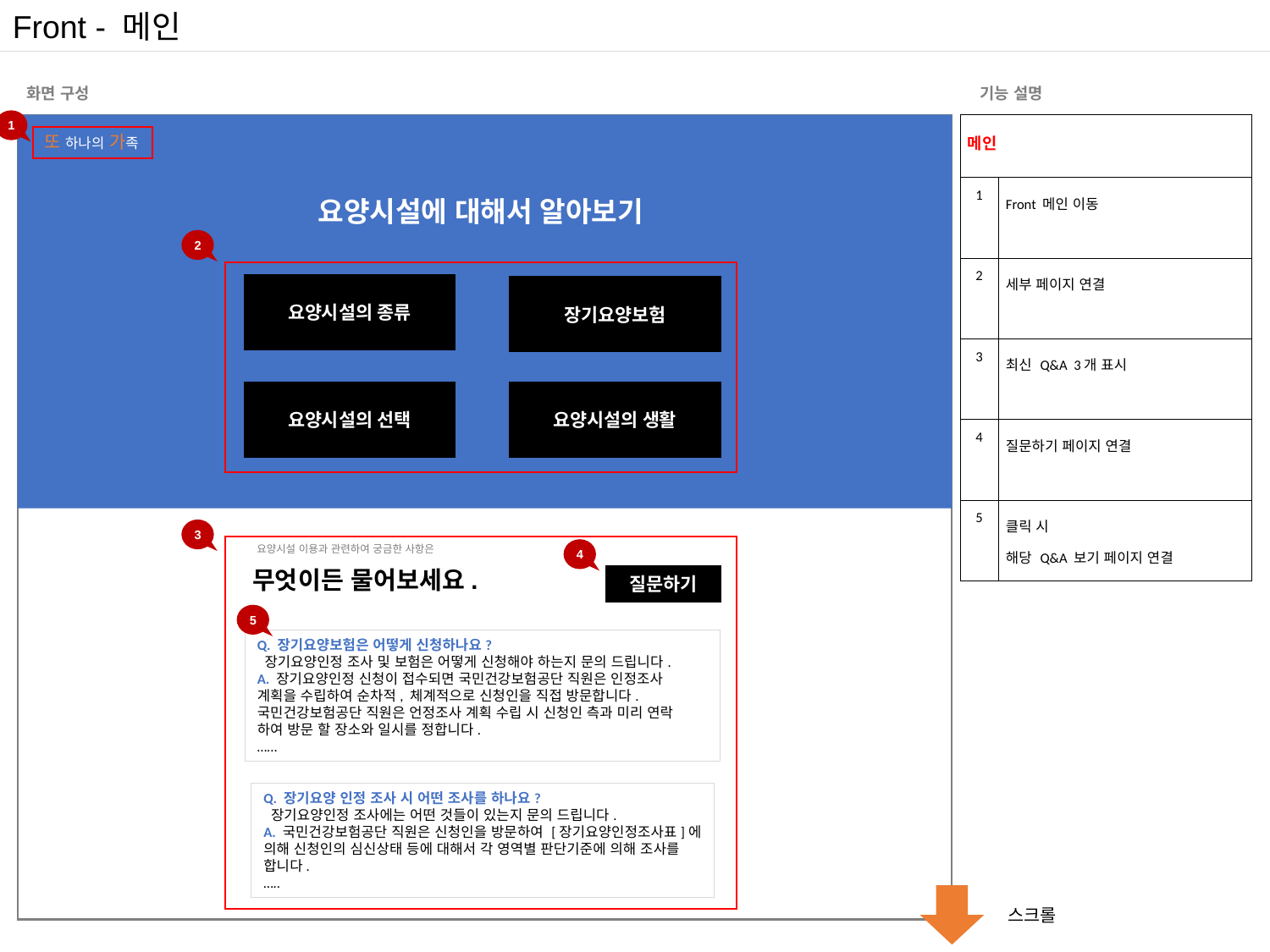

Front - 메인
화면 구성
기능 설명
1

| 메인 |  |
| --- | --- |
| 1 | Front 메인 이동 |
| 2 | 세부 페이지 연결 |
| 3 | 최신 Q&A 3개 표시 |
| 4 | 질문하기 페이지 연결 |
| 5 | 클릭 시 해당 Q&A 보기 페이지 연결 |

또 하나의 가족

요양시설에 대해서 알아보기
2

요양시설의 종류
장기요양보험
요양시설의 선택
요양시설의 생활
3

요양시설 이용과 관련하여 궁금한 사항은
4
무엇이든 물어보세요.
질문하기
5
Q. 장기요양보험은 어떻게 신청하나요?
 장기요양인정 조사 및 보험은 어떻게 신청해야 하는지 문의 드립니다.
A. 장기요양인정 신청이 접수되면 국민건강보험공단 직원은 인정조사
계획을 수립하여 순차적, 체계적으로 신청인을 직접 방문합니다.
국민건강보험공단 직원은 언정조사 계획 수립 시 신청인 측과 미리 연락
하여 방문 할 장소와 일시를 정합니다.
…...
Q. 장기요양 인정 조사 시 어떤 조사를 하나요?
 장기요양인정 조사에는 어떤 것들이 있는지 문의 드립니다.
A. 국민건강보험공단 직원은 신청인을 방문하여 [장기요양인정조사표]에
의해 신청인의 심신상태 등에 대해서 각 영역별 판단기준에 의해 조사를
합니다.
…..

스크롤